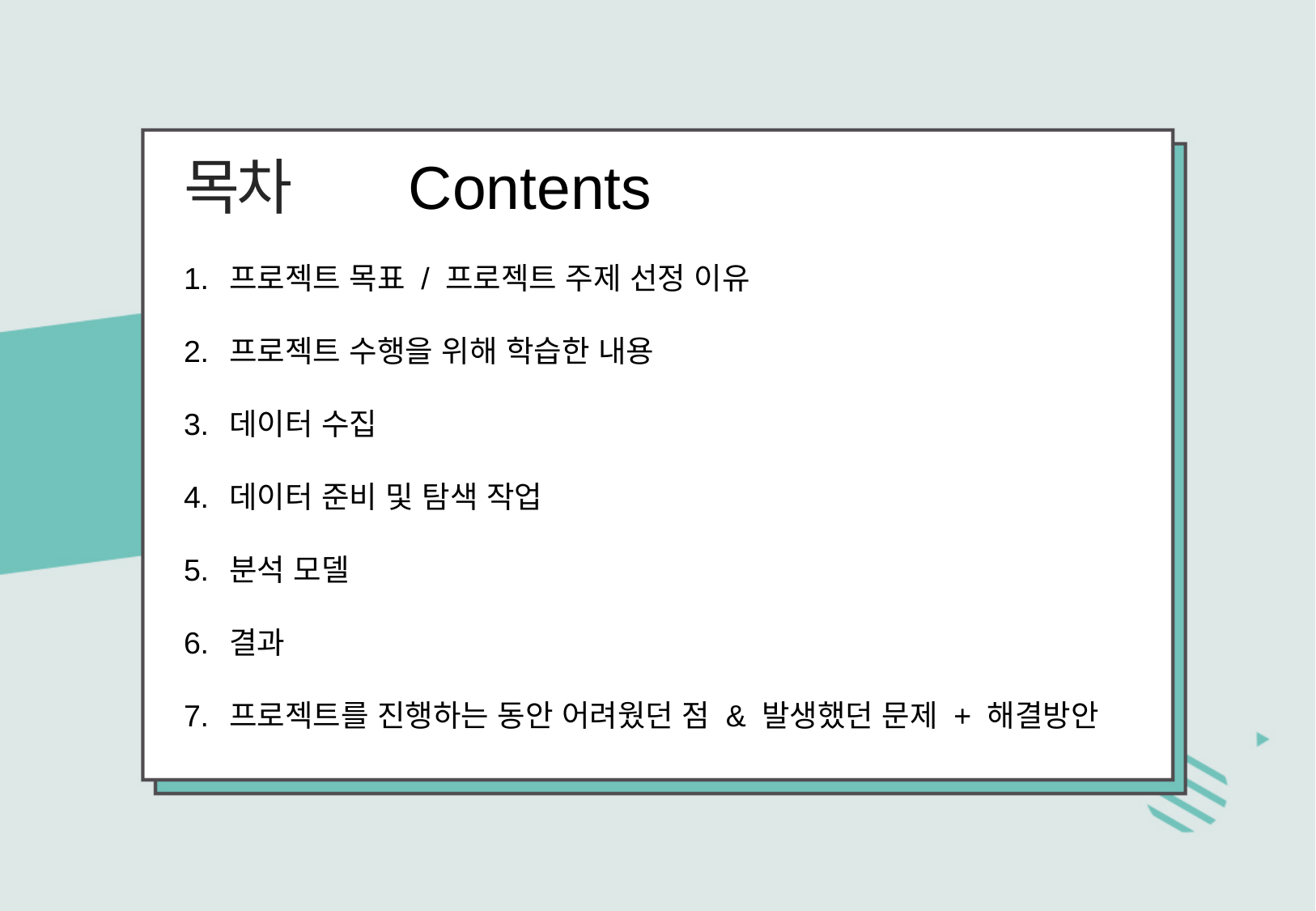

목차       Contents

프로젝트 목표 / 프로젝트 주제 선정 이유

프로젝트 수행을 위해 학습한 내용

데이터 수집

데이터 준비 및 탐색 작업

분석 모델

결과

프로젝트를 진행하는 동안 어려웠던 점 & 발생했던 문제 + 해결방안